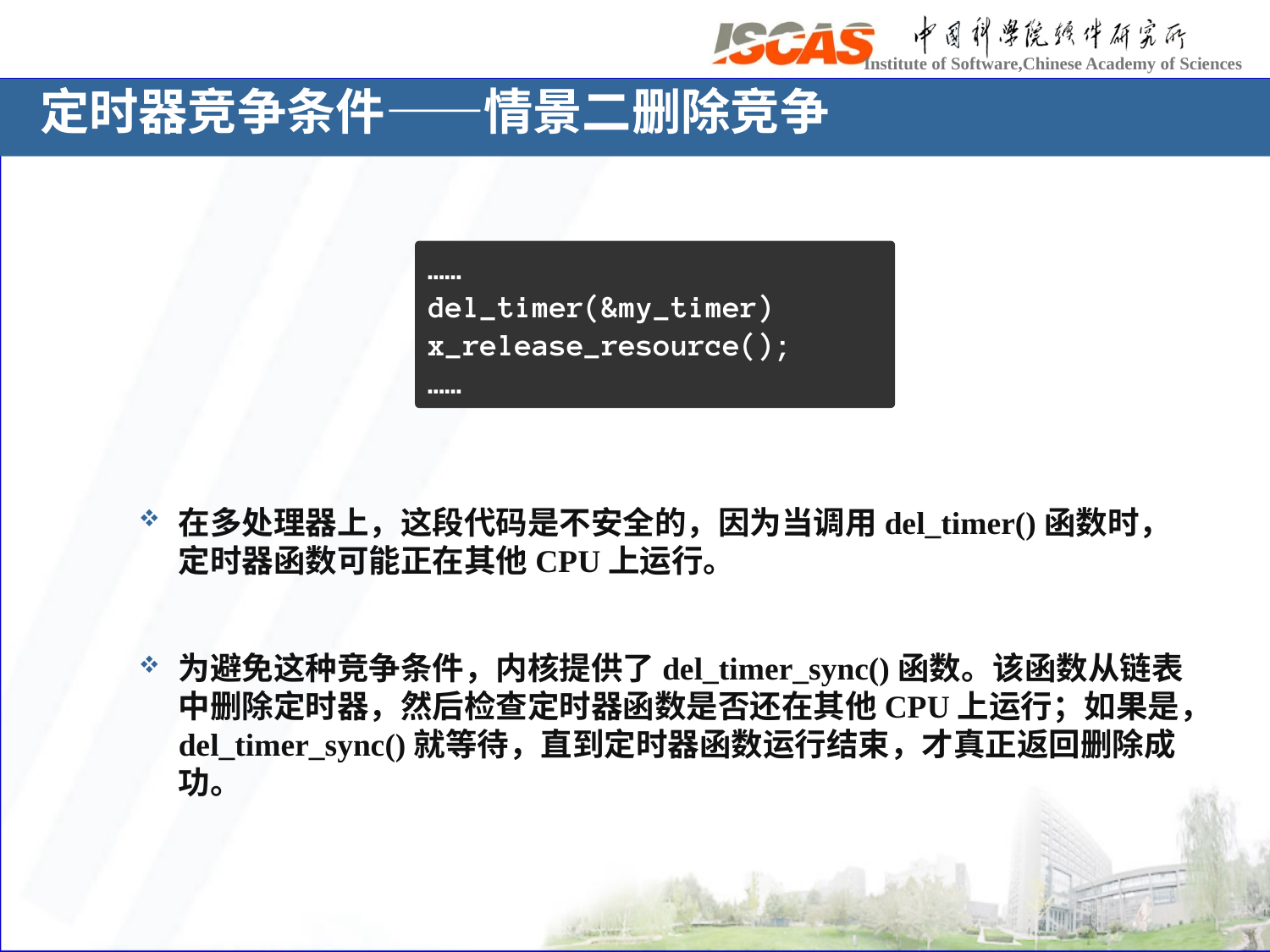

# 定时器竞争条件——情景二删除竞争
……
del_timer(&my_timer)
x_release_resource();
……

在多处理器上，这段代码是不安全的，因为当调用del_timer()函数时，定时器函数可能正在其他CPU上运行。

为避免这种竞争条件，内核提供了del_timer_sync()函数。该函数从链表中删除定时器，然后检查定时器函数是否还在其他CPU上运行；如果是，del_timer_sync()就等待，直到定时器函数运行结束，才真正返回删除成功。